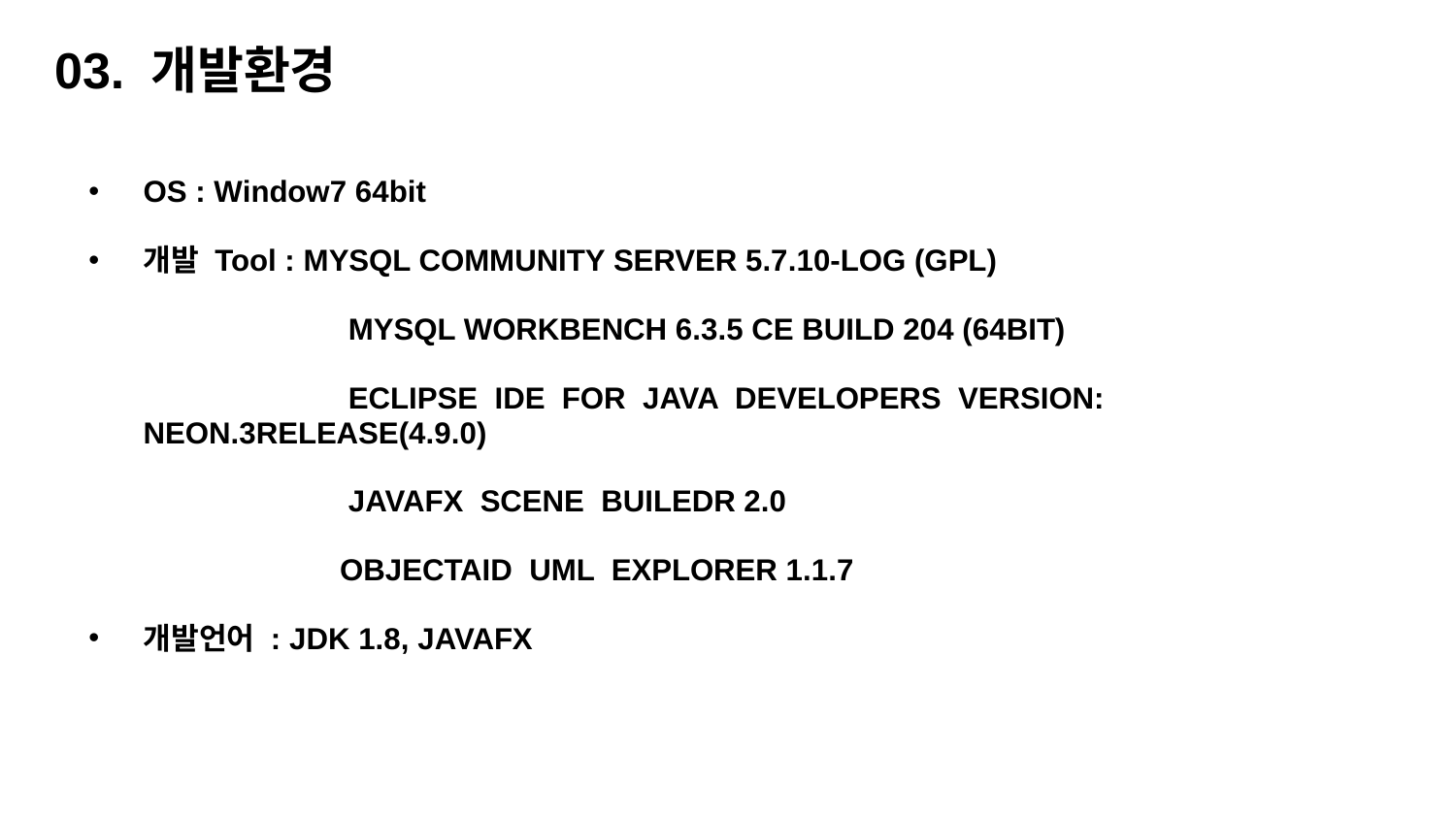

03. 개발환경
OS : Window7 64bit

개발 Tool : MYSQL COMMUNITY SERVER 5.7.10-LOG (GPL)

		       MYSQL WORKBENCH 6.3.5 CE BUILD 204 (64BIT)

		       ECLIPSE  IDE  FOR  JAVA  DEVELOPERS  VERSION: NEON.3RELEASE(4.9.0)

 		       JAVAFX  SCENE  BUILEDR 2.0

		      OBJECTAID  UML  EXPLORER 1.1.7

개발언어 : JDK 1.8, JAVAFX